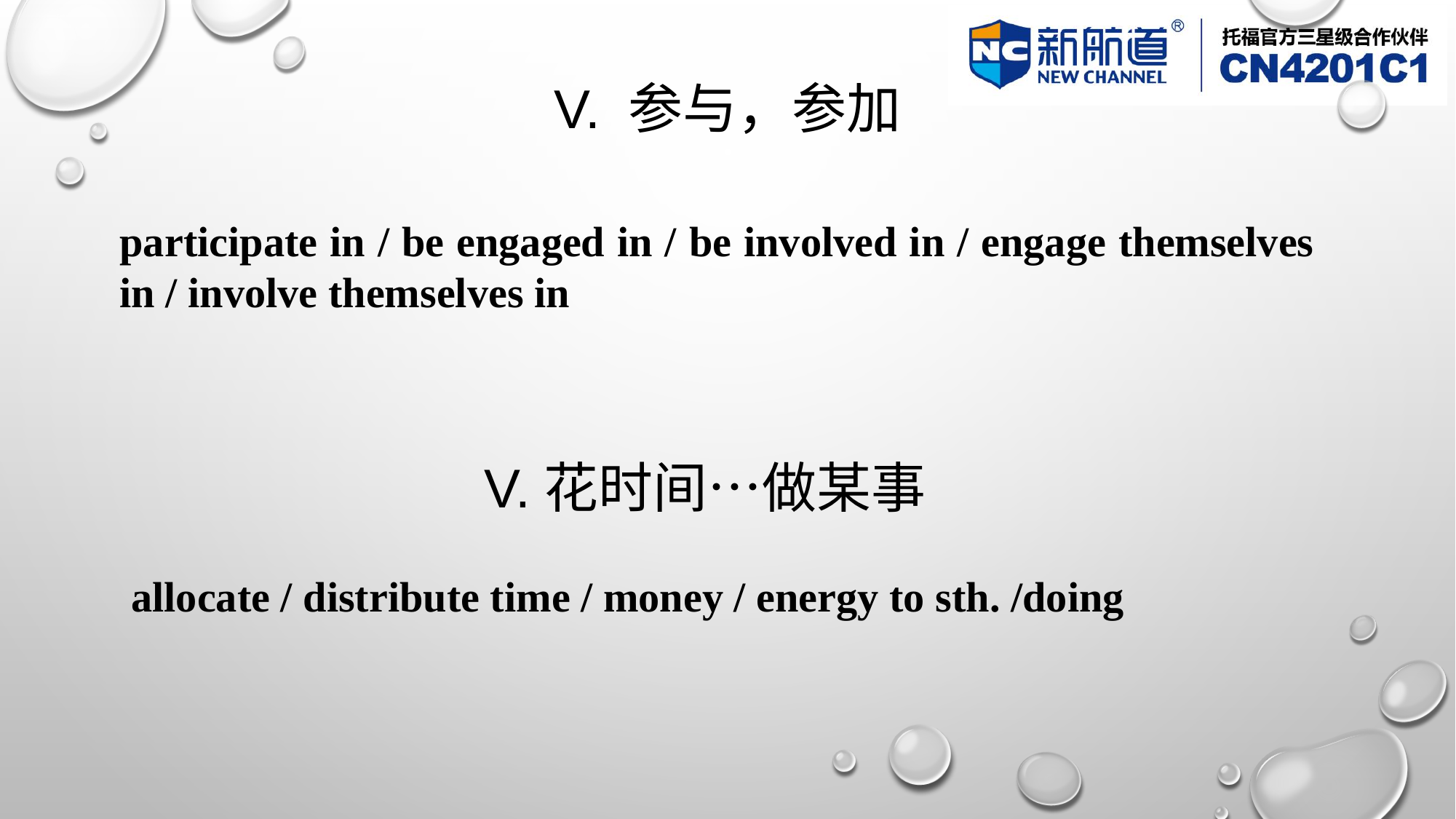

# V. 参与，参加
participate in / be engaged in / be involved in / engage themselves in / involve themselves in
V.花时间…做某事
allocate / distribute time / money / energy to sth. /doing